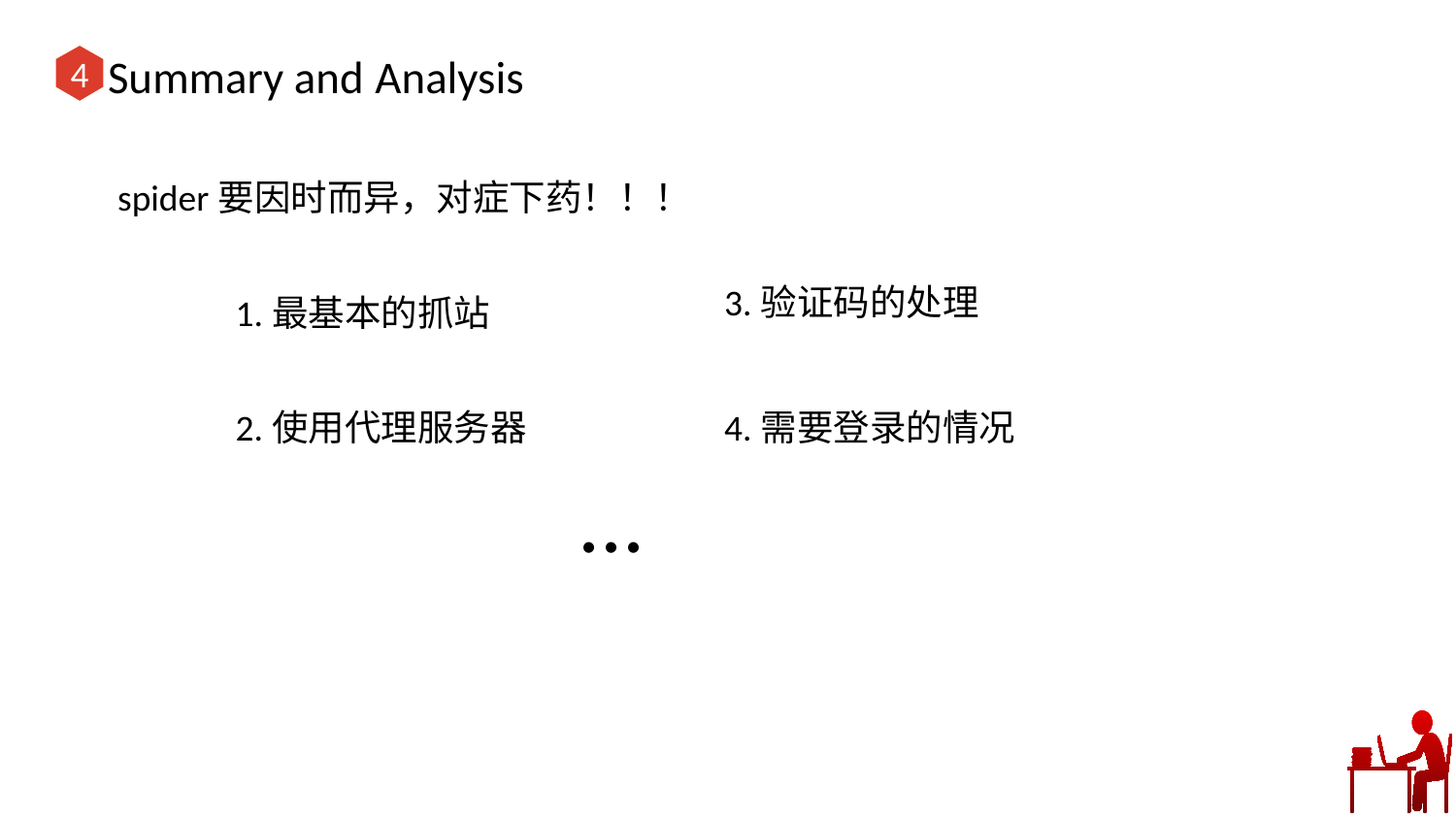

Summary and Analysis
4
spider要因时而异，对症下药！！！
3.验证码的处理
1.最基本的抓站
2.使用代理服务器
4.需要登录的情况
...